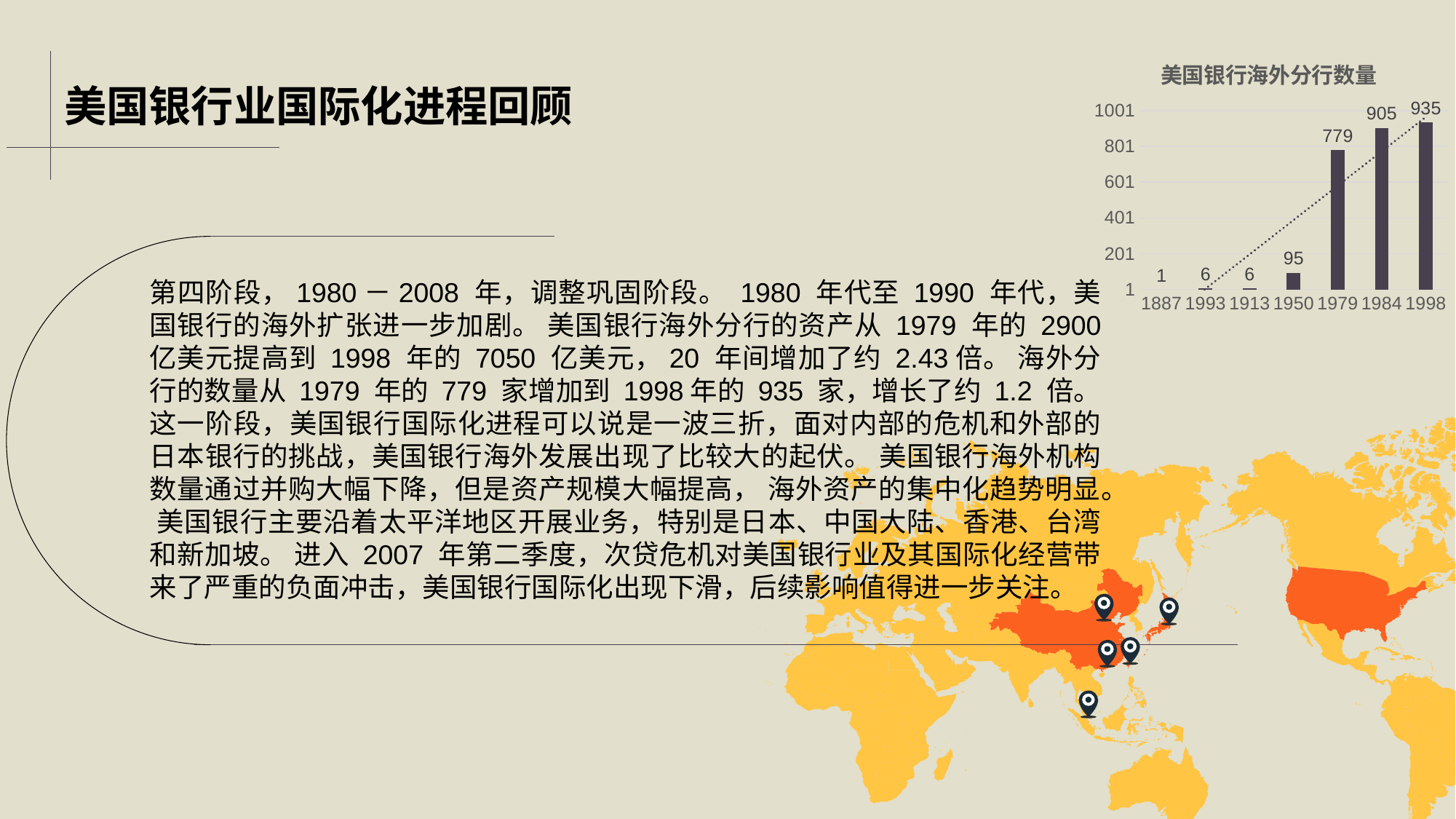

### Chart: 美国银行海外分行数量

| Category | 海外分行数量 |
|---|---|
| 1887 | 1.0 |
| 1993 | 6.0 |
| 1913 | 6.0 |
| 1950 | 95.0 |
| 1979 | 779.0 |
| 1984 | 905.0 |
| 1998 | 935.0 |
美国银行业国际化进程回顾

第四阶段，1980－2008 年，调整巩固阶段。 1980 年代至 1990 年代，美国银行的海外扩张进一步加剧。 美国银行海外分行的资产从 1979 年的 2900 亿美元提高到 1998 年的 7050 亿美元，20 年间增加了约 2.43倍。 海外分行的数量从 1979 年的 779 家增加到 1998年的 935 家，增长了约 1.2 倍。 这一阶段，美国银行国际化进程可以说是一波三折，面对内部的危机和外部的日本银行的挑战，美国银行海外发展出现了比较大的起伏。 美国银行海外机构数量通过并购大幅下降，但是资产规模大幅提高， 海外资产的集中化趋势明显。 美国银行主要沿着太平洋地区开展业务，特别是日本、中国大陆、香港、台湾和新加坡。 进入 2007 年第二季度，次贷危机对美国银行业及其国际化经营带来了严重的负面冲击，美国银行国际化出现下滑，后续影响值得进一步关注。